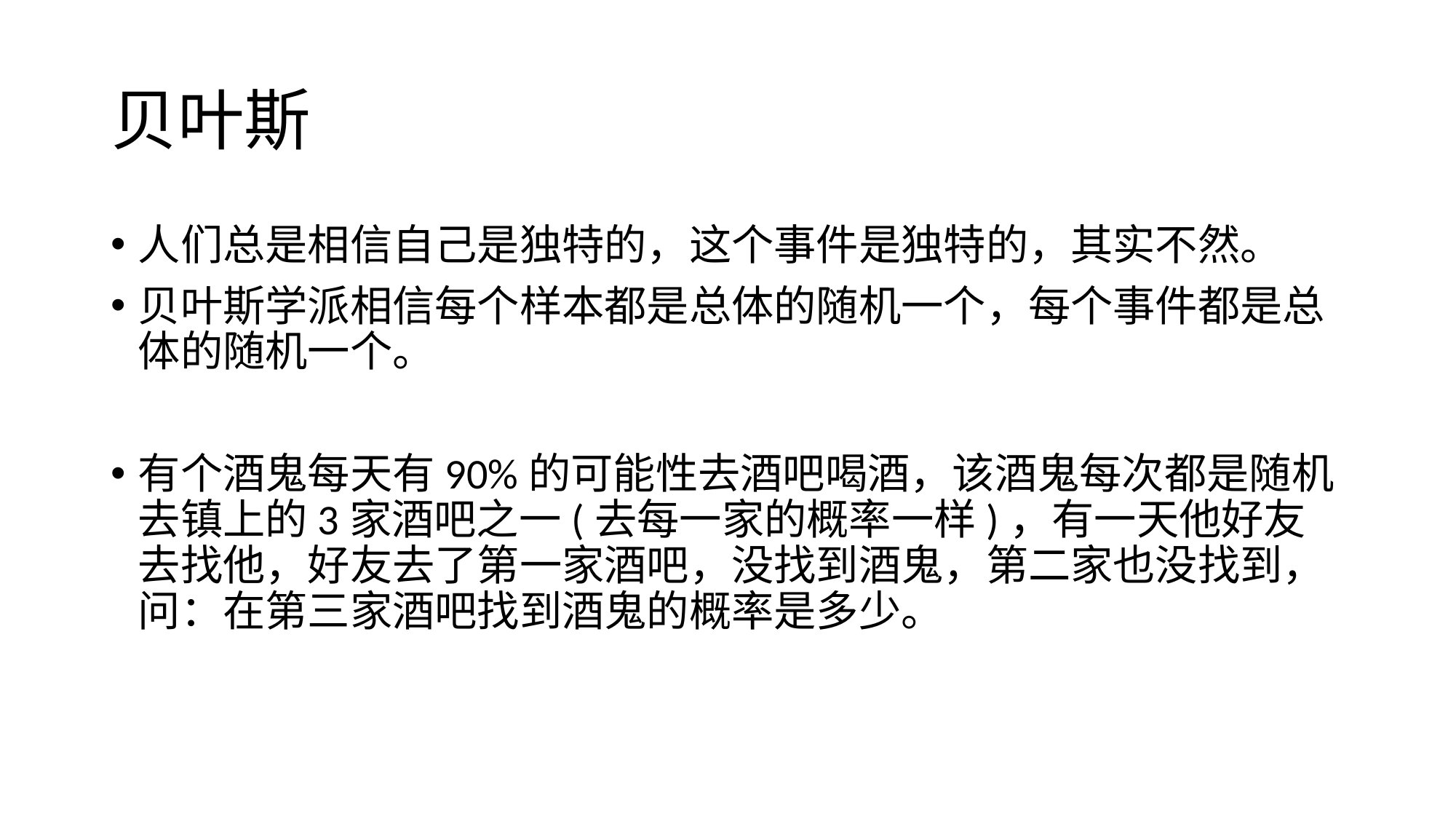

# 贝叶斯
人们总是相信自己是独特的，这个事件是独特的，其实不然。
贝叶斯学派相信每个样本都是总体的随机一个，每个事件都是总体的随机一个。

有个酒鬼每天有90%的可能性去酒吧喝酒，该酒鬼每次都是随机去镇上的3家酒吧之一(去每一家的概率一样)，有一天他好友去找他，好友去了第一家酒吧，没找到酒鬼，第二家也没找到，问：在第三家酒吧找到酒鬼的概率是多少。